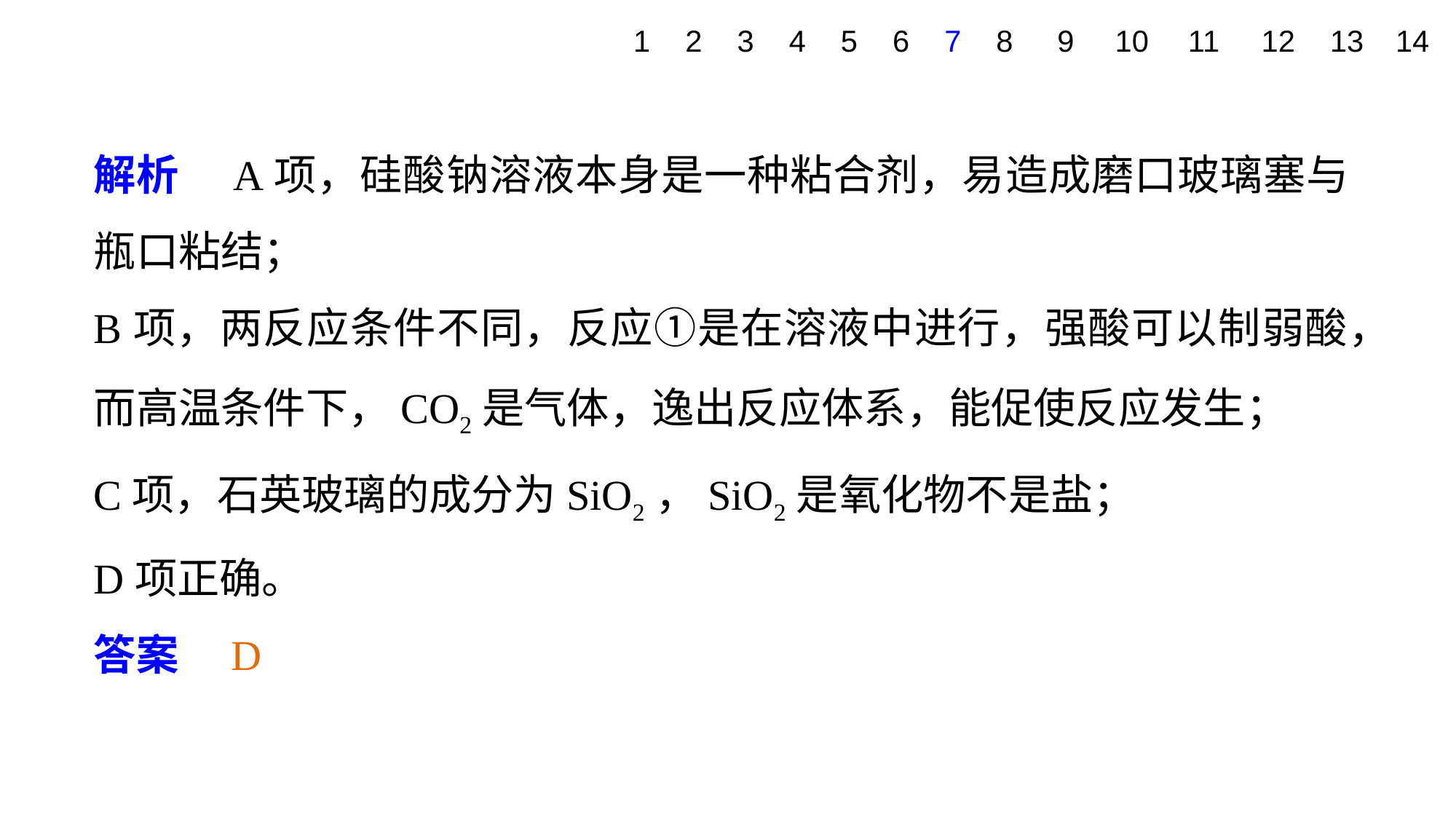

1
2
3
4
5
6
7
8
9
10
11
12
13
14
解析　A项，硅酸钠溶液本身是一种粘合剂，易造成磨口玻璃塞与瓶口粘结；
B项，两反应条件不同，反应①是在溶液中进行，强酸可以制弱酸，而高温条件下，CO2是气体，逸出反应体系，能促使反应发生；
C项，石英玻璃的成分为SiO2，SiO2是氧化物不是盐；
D项正确。
答案　D